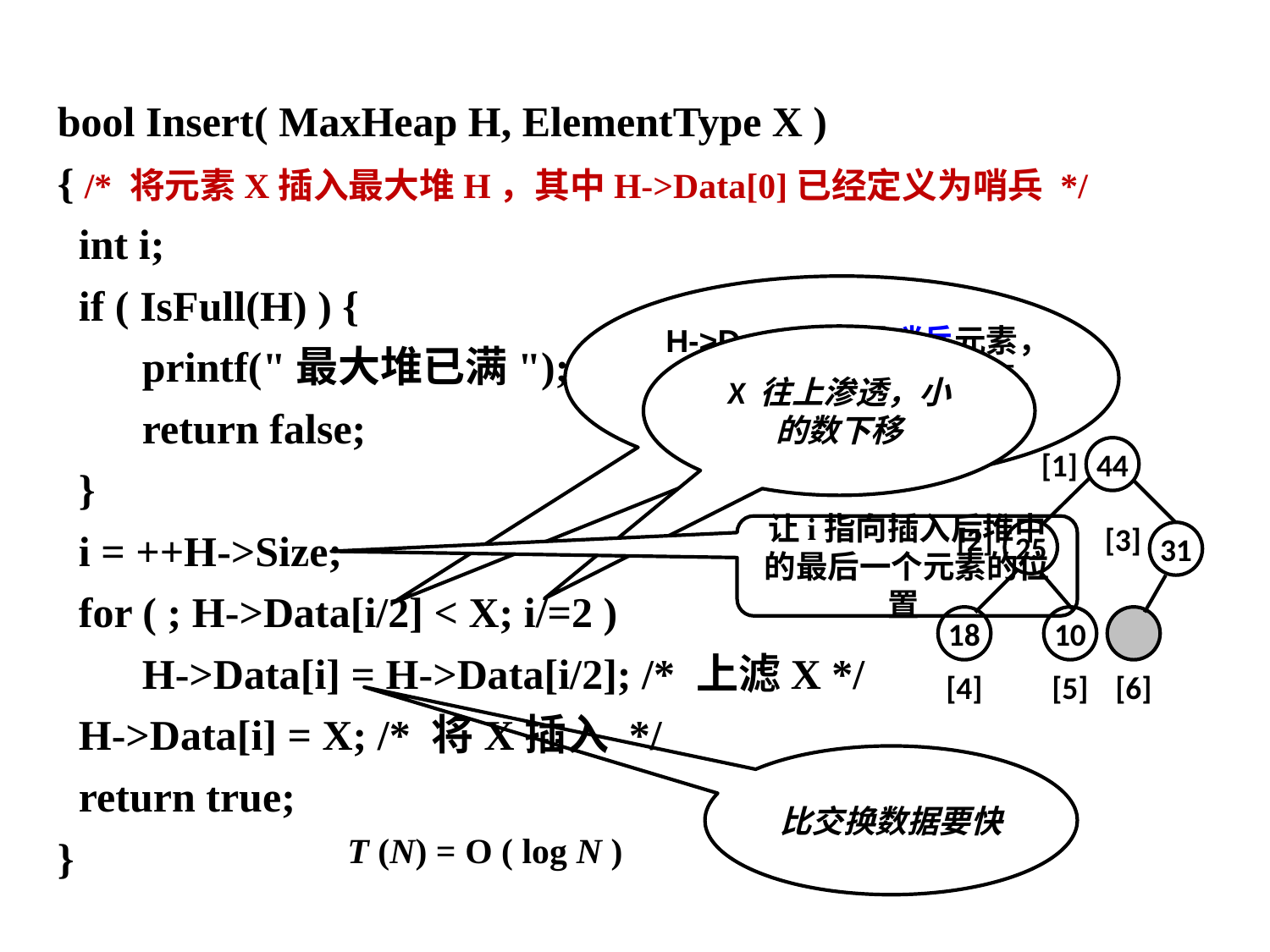

bool Insert( MaxHeap H, ElementType X )
{ /* 将元素X插入最大堆H，其中H->Data[0]已经定义为哨兵 */
  int i;
  if ( IsFull(H) ) {
        printf("最大堆已满");
        return false;
  }
  i = ++H->Size;
  for ( ; H->Data[i/2] < X; i/=2 )
        H->Data[i] = H->Data[i/2]; /* 上滤X */
  H->Data[i] = X; /* 将X插入 */
  return true;
}
H->Data[ 0 ] 是哨兵元素，它不小于堆中的最大元素，控制顺环结束。
X 往上渗透，小的数下移
44
[1]

25
[2]
[3]
31

18
10

[4]
[5]
[6]
让i指向插入后堆中的最后一个元素的位置
比交换数据要快
T (N) = O ( log N )